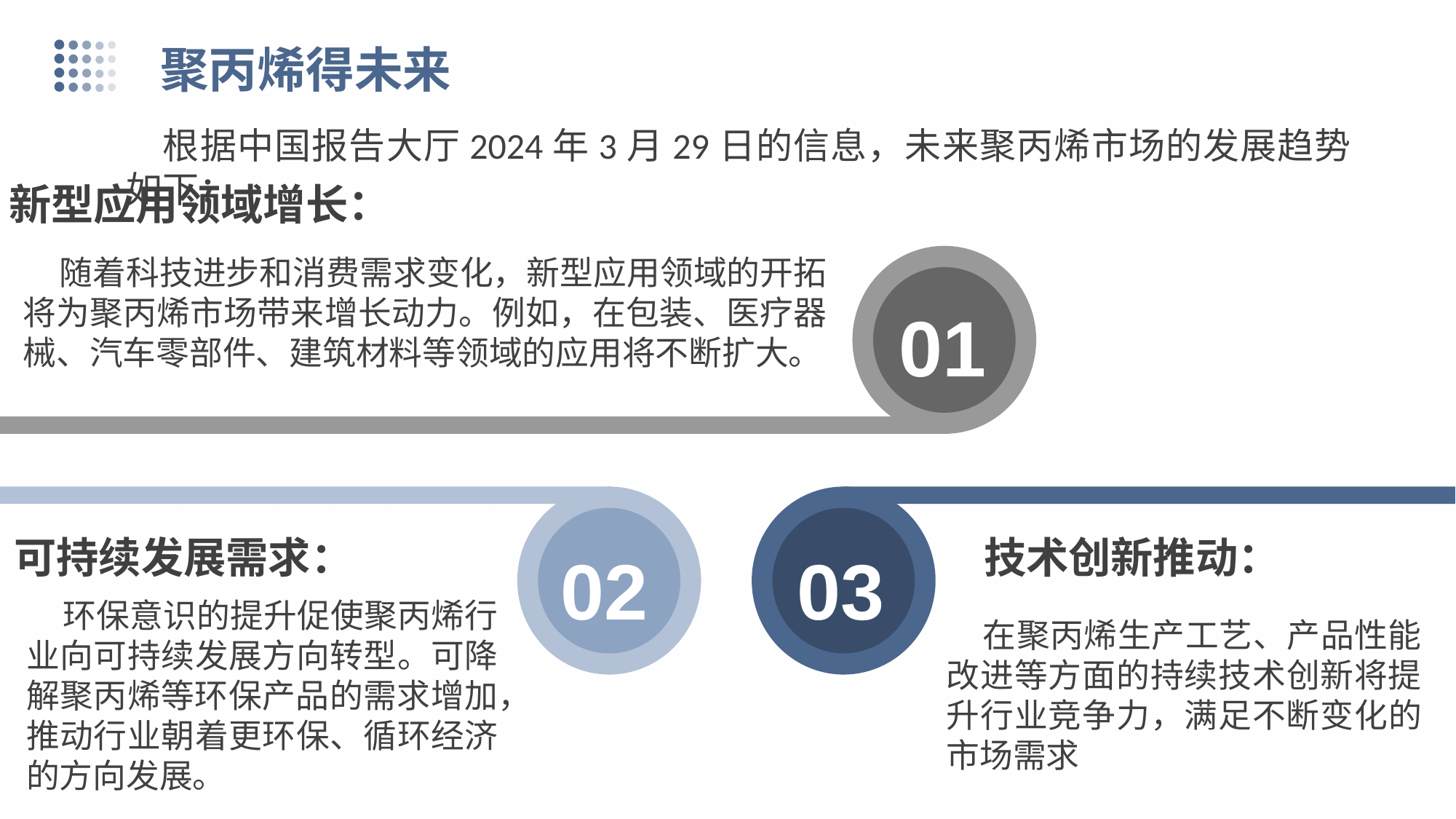

聚丙烯得未来

根据中国报告大厅2024年3月29日的信息，未来聚丙烯市场的发展趋势如下：
新型应用领域增长：

随着科技进步和消费需求变化，新型应用领域的开拓将为聚丙烯市场带来增长动力。例如，在包装、医疗器械、汽车零部件、建筑材料等领域的应用将不断扩大。

01

02
03
 可持续发展需求：
技术创新推动：
环保意识的提升促使聚丙烯行业向可持续发展方向转型。可降解聚丙烯等环保产品的需求增加，推动行业朝着更环保、循环经济的方向发展。
在聚丙烯生产工艺、产品性能改进等方面的持续技术创新将提升行业竞争力，满足不断变化的市场需求